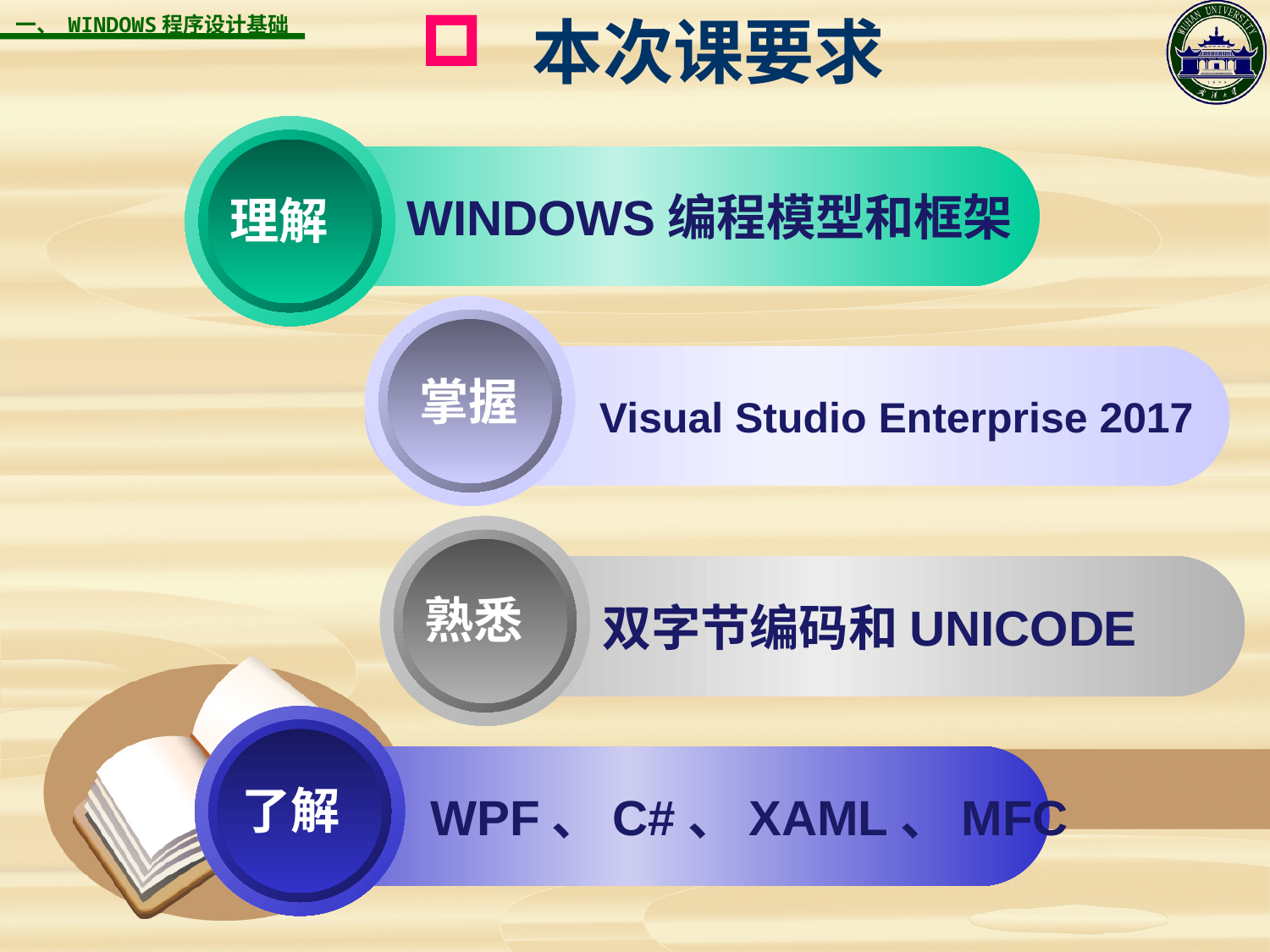

本次课要求

理解
             WINDOWS编程模型和框架

掌握
                 Visual Studio Enterprise 2017

熟悉
              双字节编码和UNICODE

了解
              WPF、C#、XAML、MFC